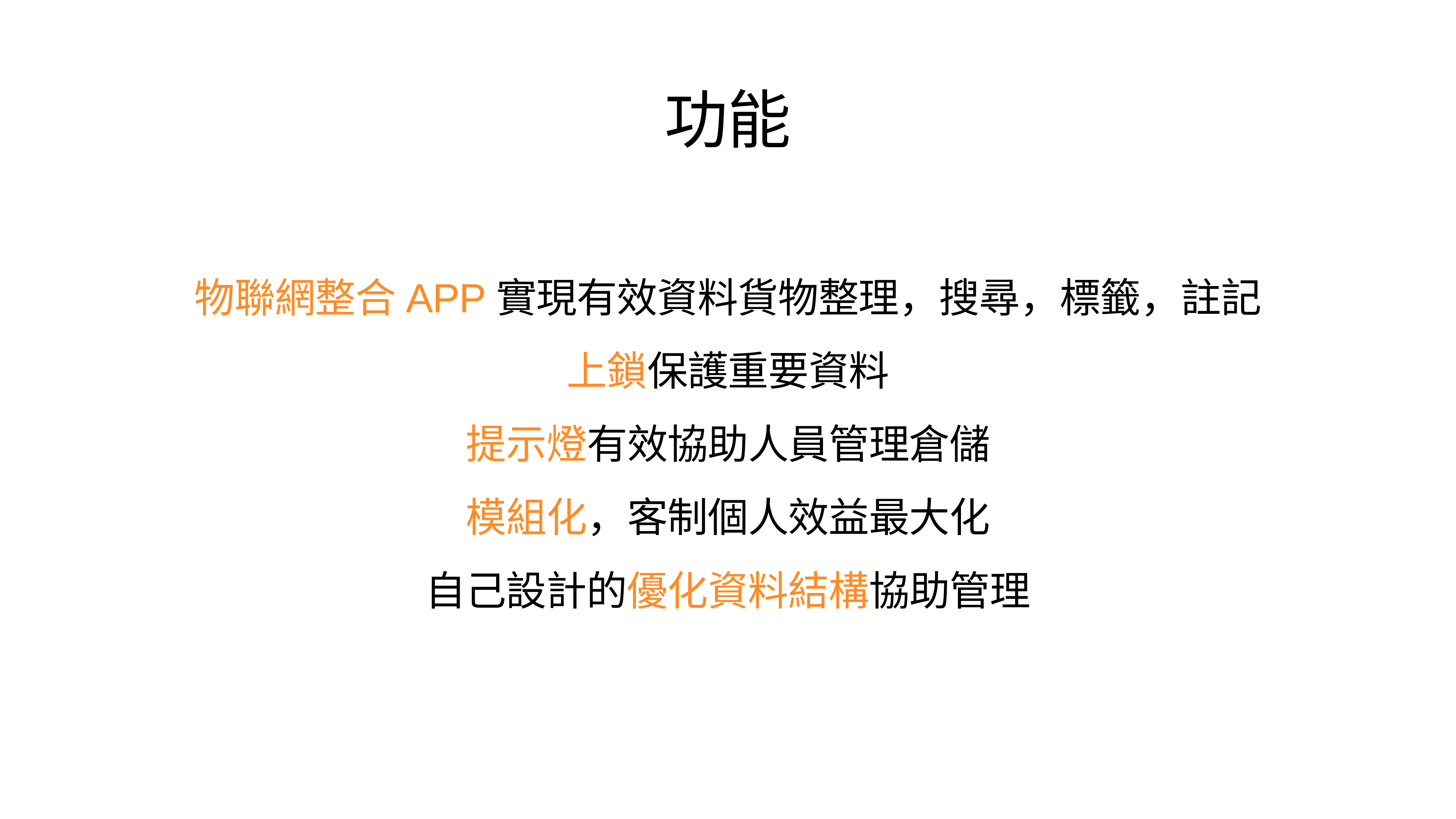

# 功能
物聯網整合APP實現有效資料貨物整理，搜尋，標籤，註記
上鎖保護重要資料
提示燈有效協助人員管理倉儲
模組化，客制個人效益最大化
自己設計的優化資料結構協助管理